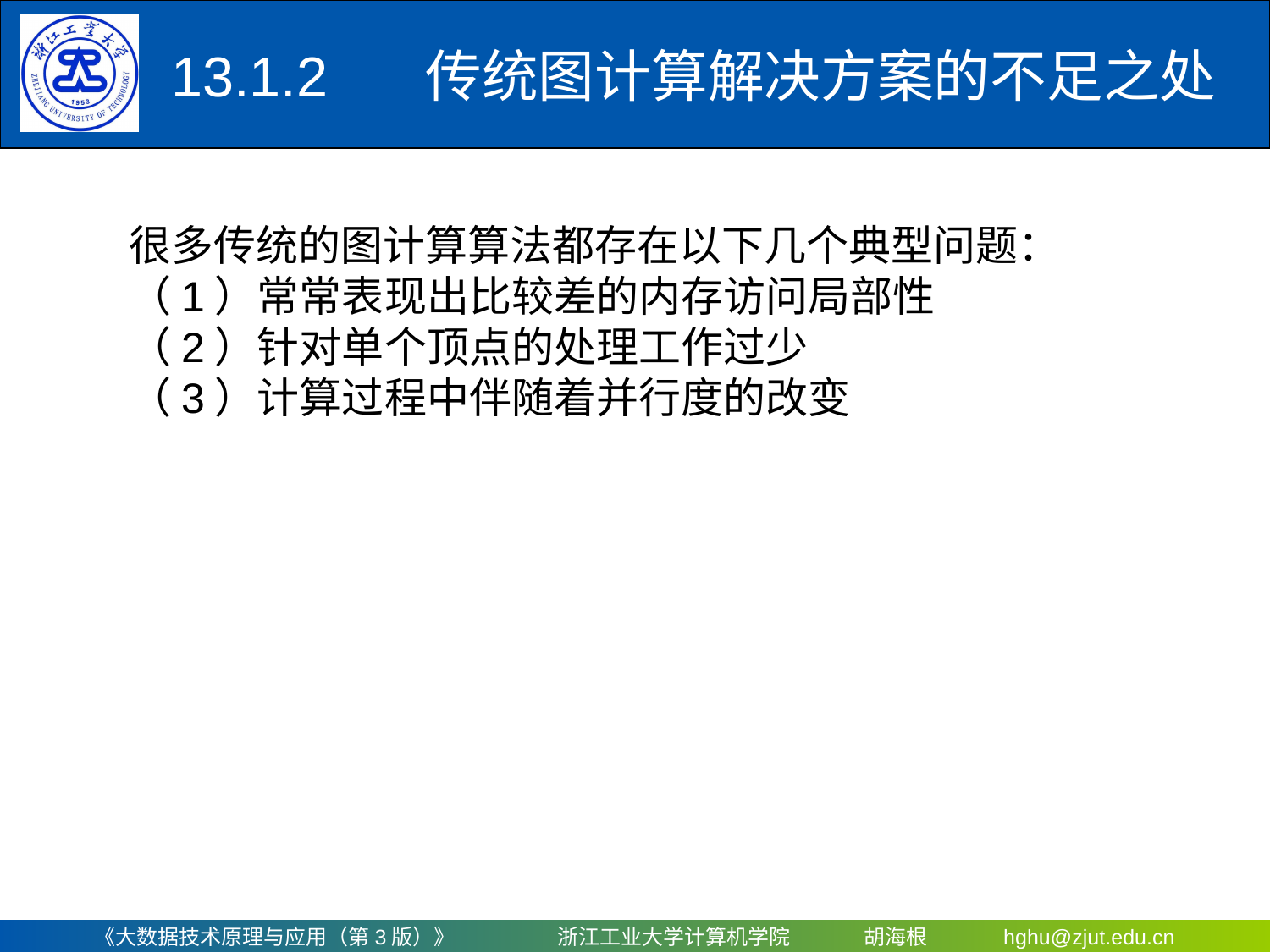

13.1.2	传统图计算解决方案的不足之处
很多传统的图计算算法都存在以下几个典型问题：
（1）常常表现出比较差的内存访问局部性
（2）针对单个顶点的处理工作过少
（3）计算过程中伴随着并行度的改变